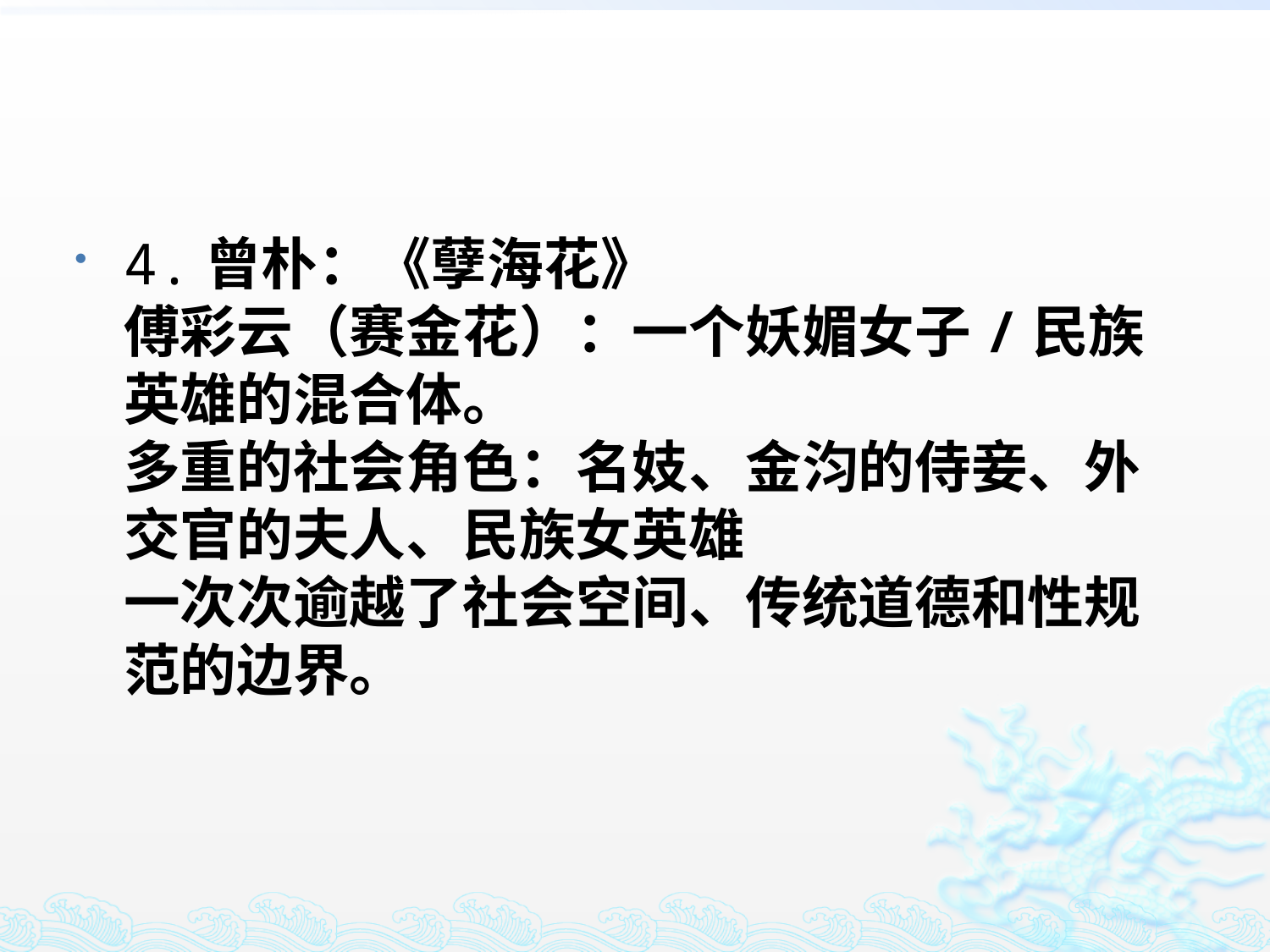

#
4.曾朴：《孽海花》
傅彩云（赛金花）：一个妖媚女子/民族英雄的混合体。
多重的社会角色：名妓、金汮的侍妾、外交官的夫人、民族女英雄
一次次逾越了社会空间、传统道德和性规范的边界。